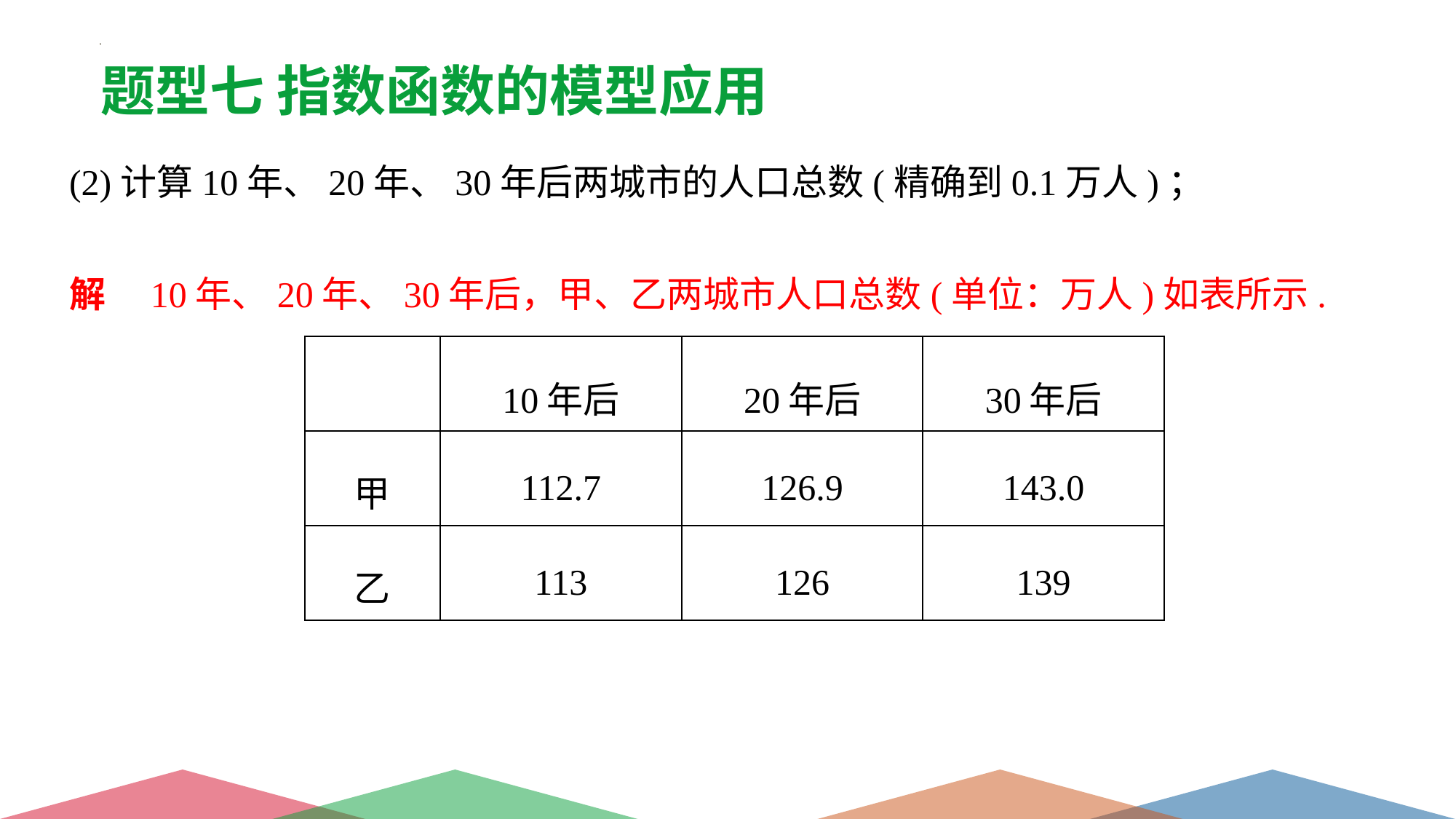

题型七 指数函数的模型应用
(2)计算10年、20年、30年后两城市的人口总数(精确到0.1万人)；
解　10年、20年、30年后，甲、乙两城市人口总数(单位：万人)如表所示.
|  | 10年后 | 20年后 | 30年后 |
| --- | --- | --- | --- |
| 甲 | 112.7 | 126.9 | 143.0 |
| 乙 | 113 | 126 | 139 |